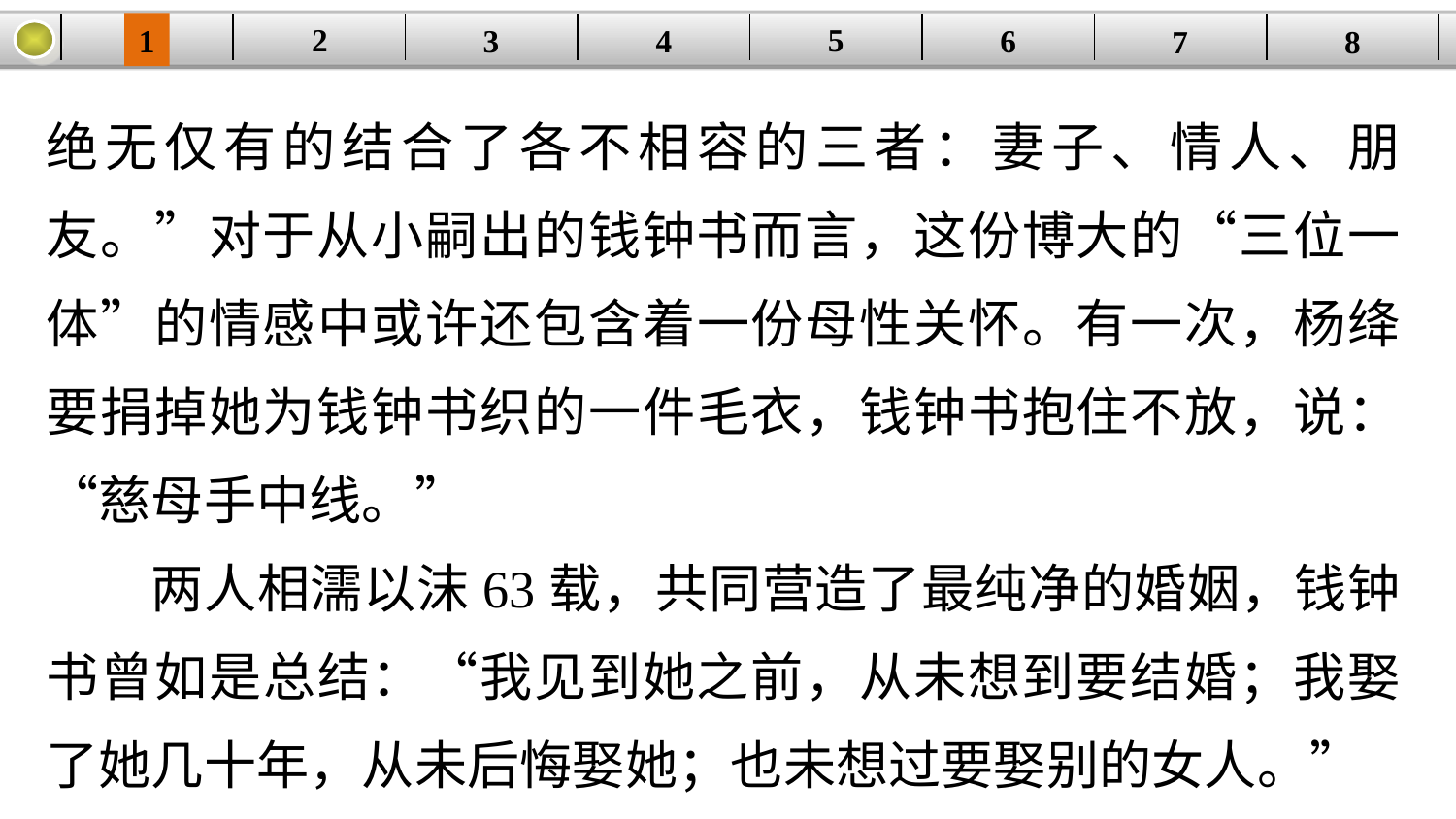

5
2
1
4
6
|  |  |  |  |  |  |  |  |
| --- | --- | --- | --- | --- | --- | --- | --- |
3
8
7

绝无仅有的结合了各不相容的三者：妻子、情人、朋友。”对于从小嗣出的钱钟书而言，这份博大的“三位一体”的情感中或许还包含着一份母性关怀。有一次，杨绛要捐掉她为钱钟书织的一件毛衣，钱钟书抱住不放，说：“慈母手中线。”
两人相濡以沫63载，共同营造了最纯净的婚姻，钱钟书曾如是总结：“我见到她之前，从未想到要结婚；我娶了她几十年，从未后悔娶她；也未想过要娶别的女人。”